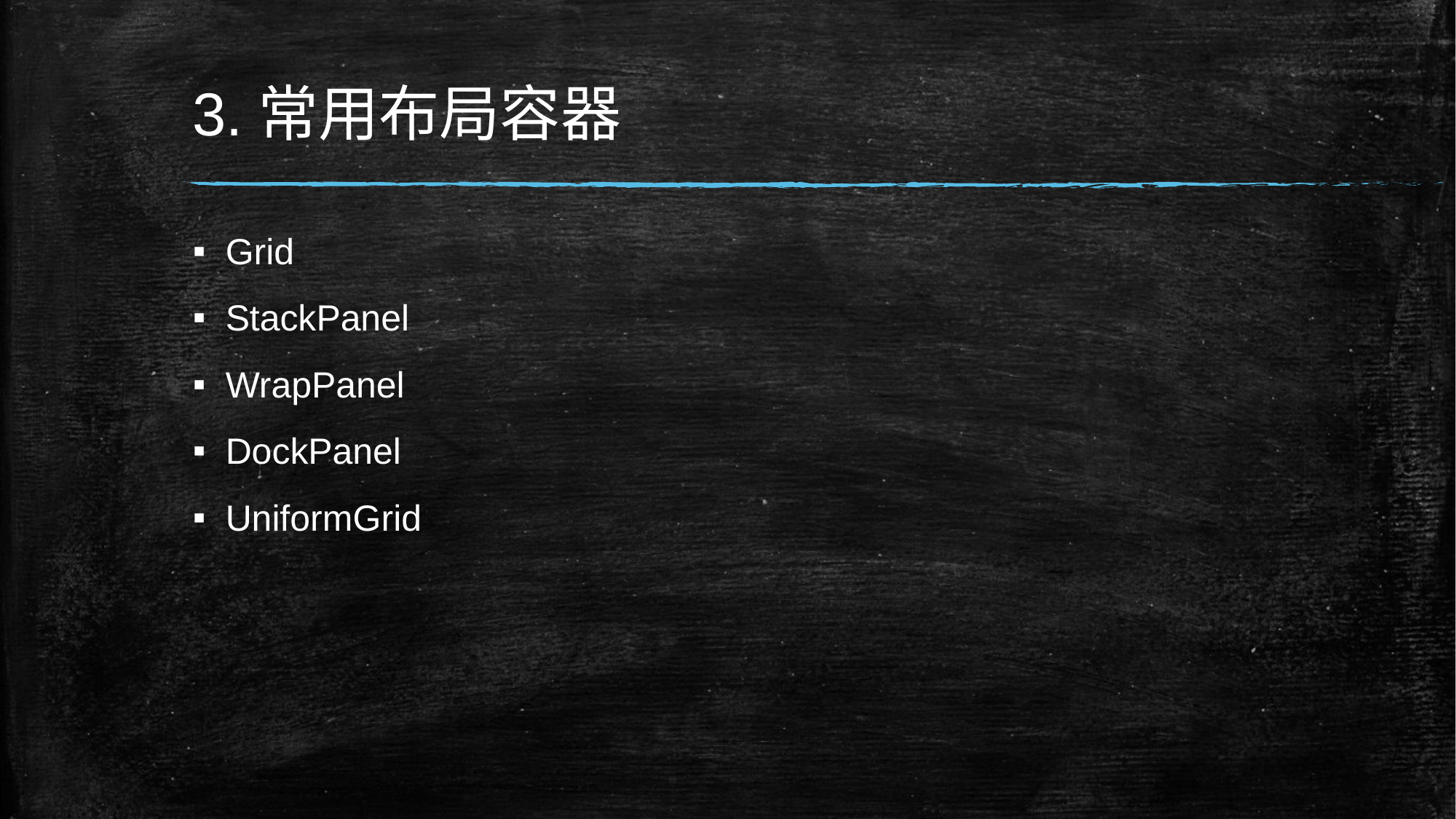

# 3.常用布局容器
Grid
StackPanel
WrapPanel
DockPanel
UniformGrid